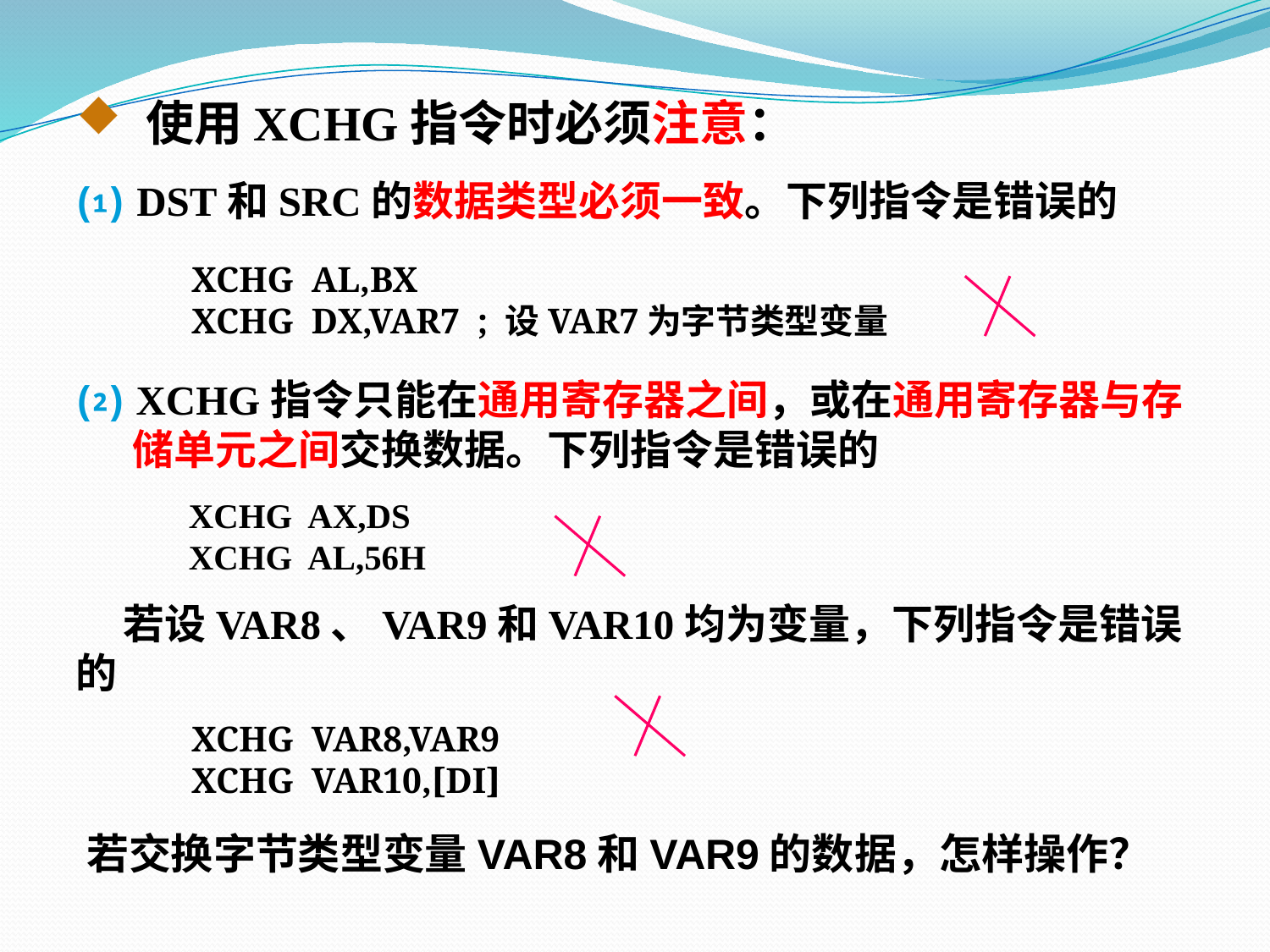

使用XCHG指令时必须注意：

⑴ DST和SRC的数据类型必须一致。下列指令是错误的

             XCHG  AL,BX
             XCHG  DX,VAR7  ; 设VAR7为字节类型变量

⑵ XCHG指令只能在通用寄存器之间，或在通用寄存器与存
     储单元之间交换数据。下列指令是错误的

             XCHG  AX,DS
             XCHG  AL,56H

    若设VAR8、VAR9和VAR10均为变量，下列指令是错误的

             XCHG  VAR8,VAR9
             XCHG  VAR10,[DI]

若交换字节类型变量VAR8和VAR9的数据，怎样操作？